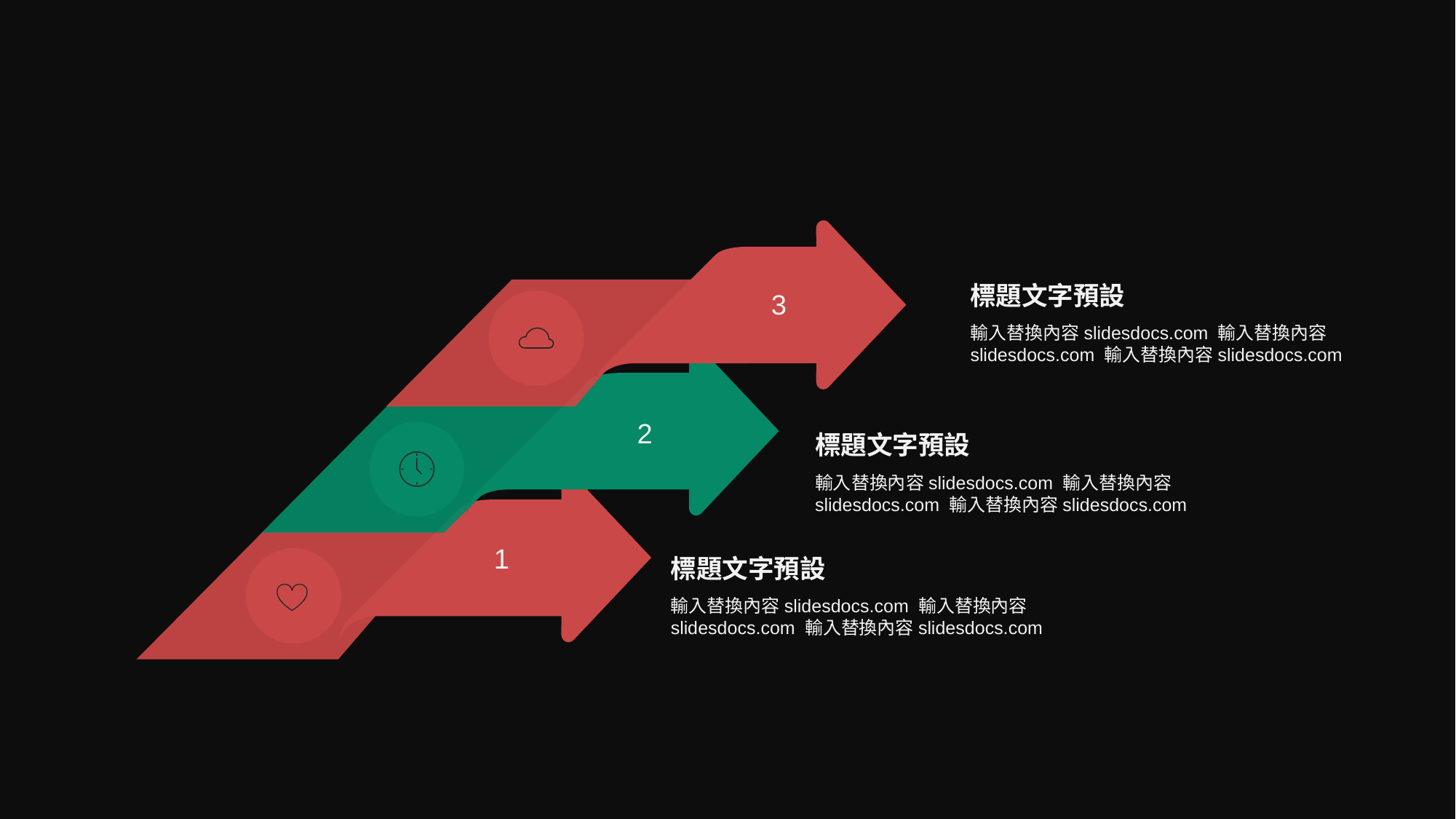

3

標題文字預設
輸入替換內容slidesdocs.com 輸入替換內容slidesdocs.com 輸入替換內容slidesdocs.com

2

標題文字預設
輸入替換內容slidesdocs.com 輸入替換內容slidesdocs.com 輸入替換內容slidesdocs.com

1

標題文字預設
輸入替換內容slidesdocs.com 輸入替換內容slidesdocs.com 輸入替換內容slidesdocs.com